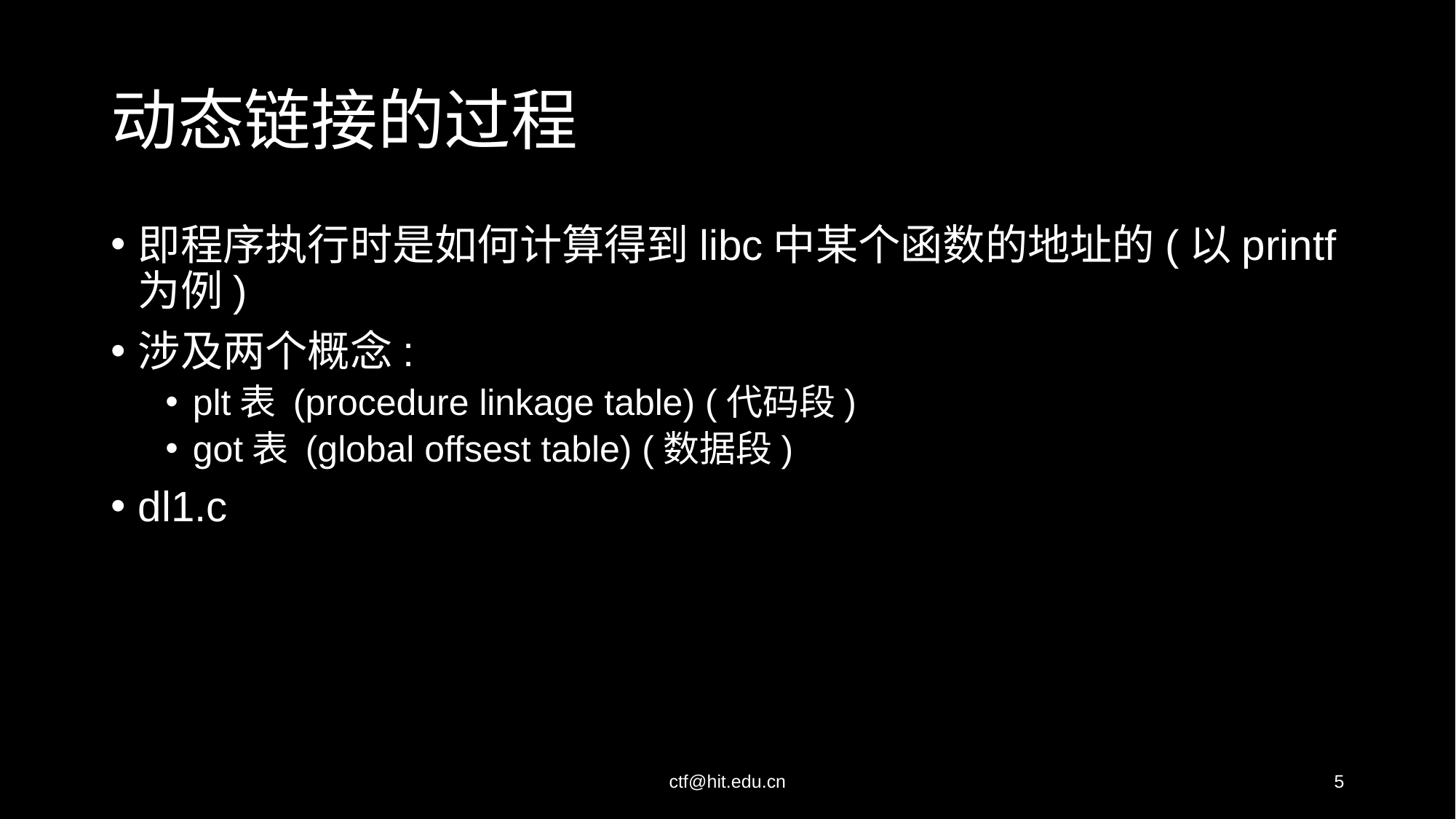

# 动态链接的过程
即程序执行时是如何计算得到libc中某个函数的地址的(以printf为例)
涉及两个概念:
plt表 (procedure linkage table) (代码段)
got表 (global offsest table) (数据段)
dl1.c
ctf@hit.edu.cn
5